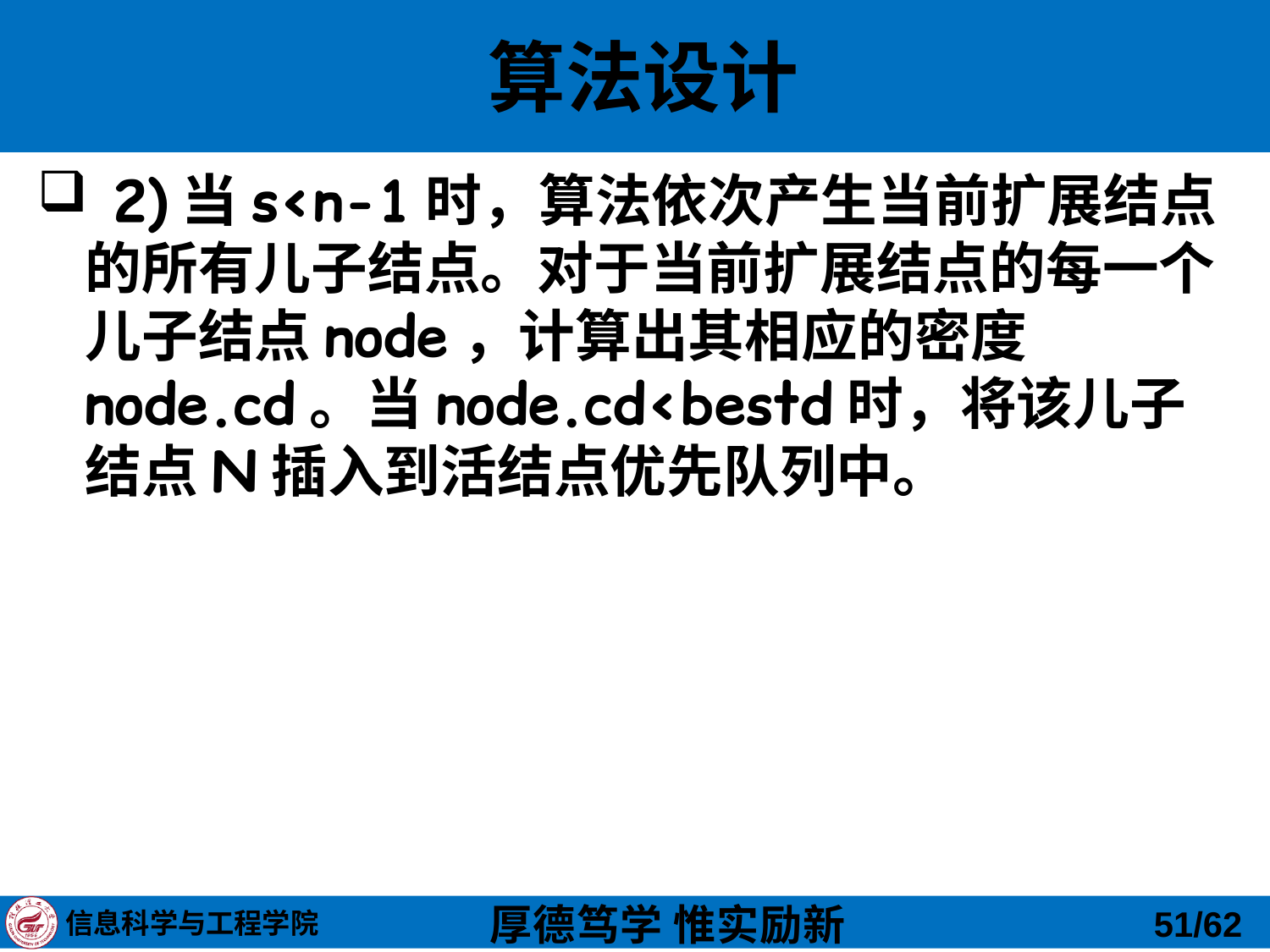

# 算法设计
 2)当s<n-1时，算法依次产生当前扩展结点的所有儿子结点。对于当前扩展结点的每一个儿子结点node，计算出其相应的密度node.cd。当node.cd<bestd时，将该儿子结点N插入到活结点优先队列中。
51/62